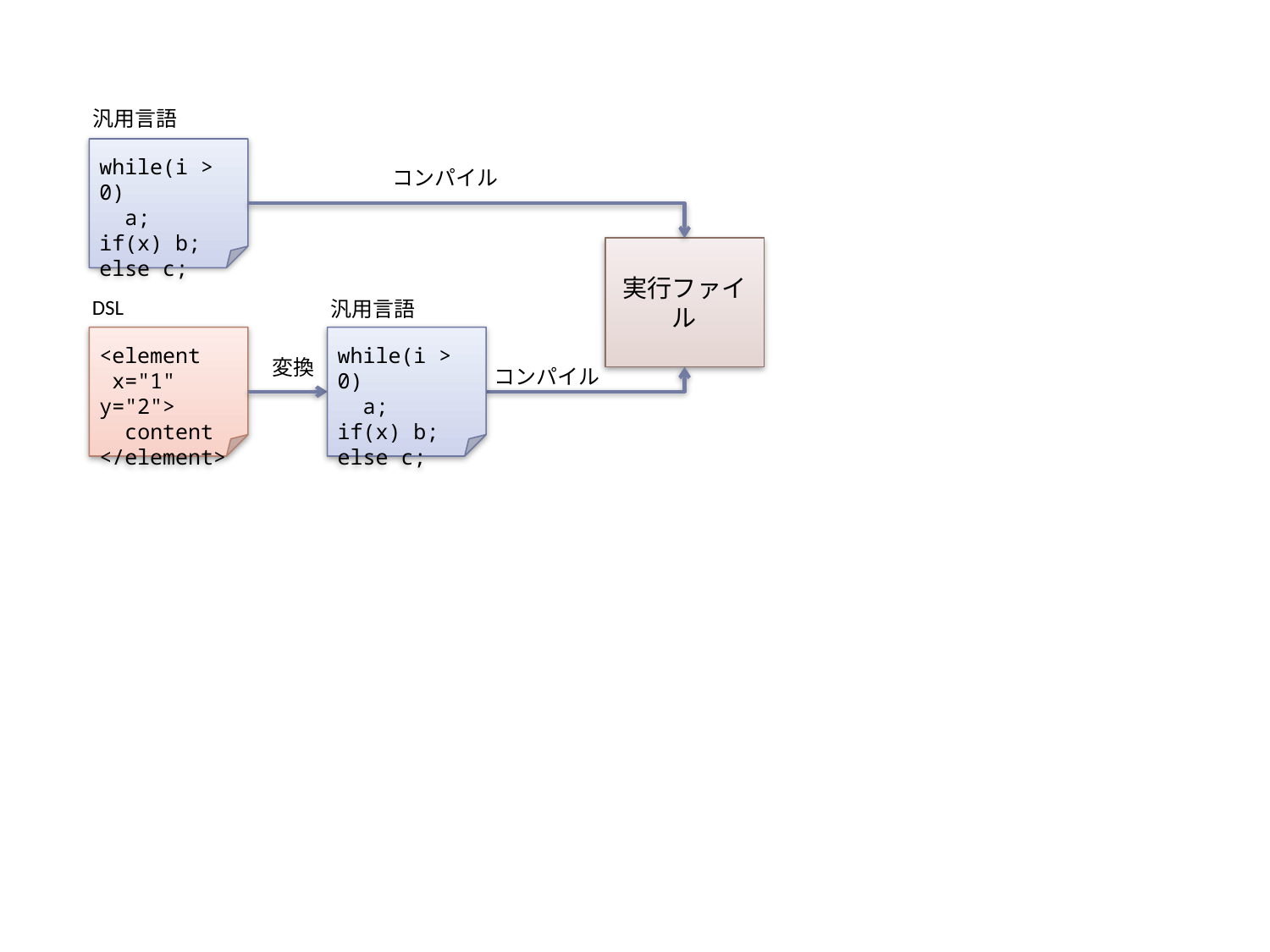

汎用言語
while(i > 0)
  a;
if(x) b;
else c;
コンパイル
実行ファイル
DSL
汎用言語
<element
 x="1" y="2">
  content
</element>
while(i > 0)
  a;
if(x) b;
else c;
変換
コンパイル